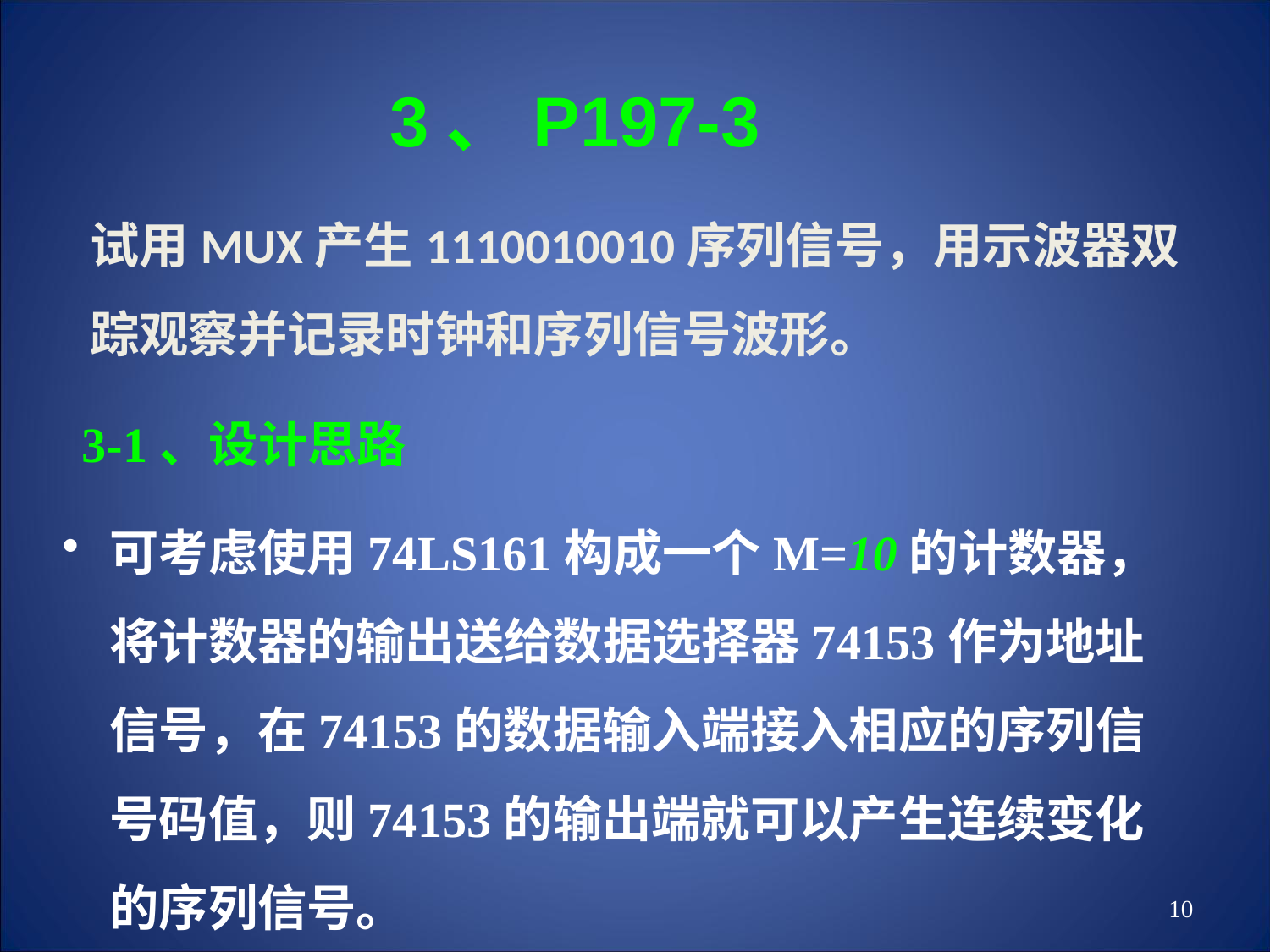

# 3、P197-3
试用MUX产生1110010010序列信号，用示波器双踪观察并记录时钟和序列信号波形。
3-1、设计思路
可考虑使用74LS161构成一个M=10的计数器，将计数器的输出送给数据选择器74153作为地址信号，在74153的数据输入端接入相应的序列信号码值，则74153的输出端就可以产生连续变化的序列信号。
10